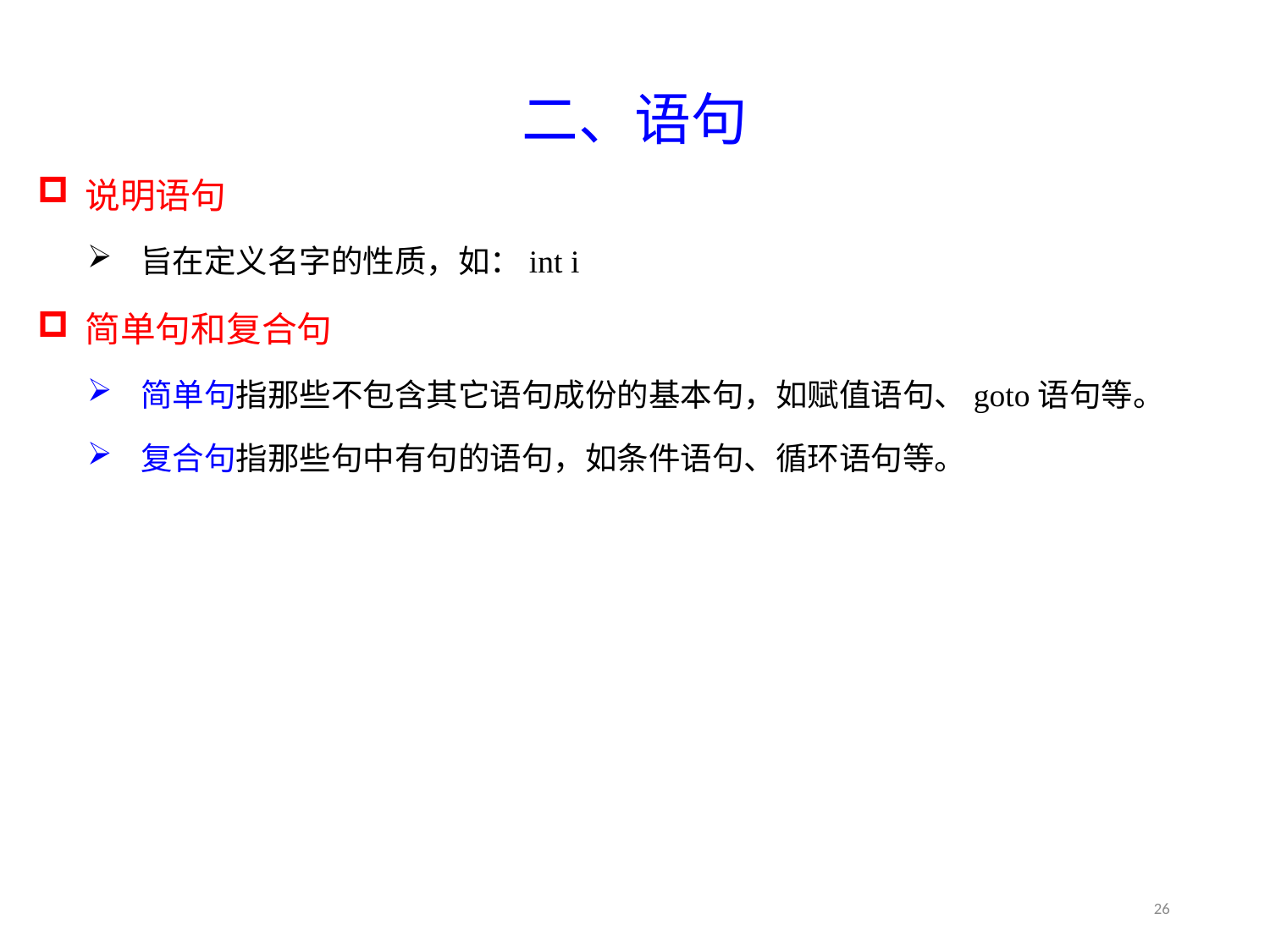

2.2.5 语句与控制结构
二、语句
说明语句
旨在定义名字的性质，如：int i
简单句和复合句
简单句指那些不包含其它语句成份的基本句，如赋值语句、goto语句等。
复合句指那些句中有句的语句，如条件语句、循环语句等。
26